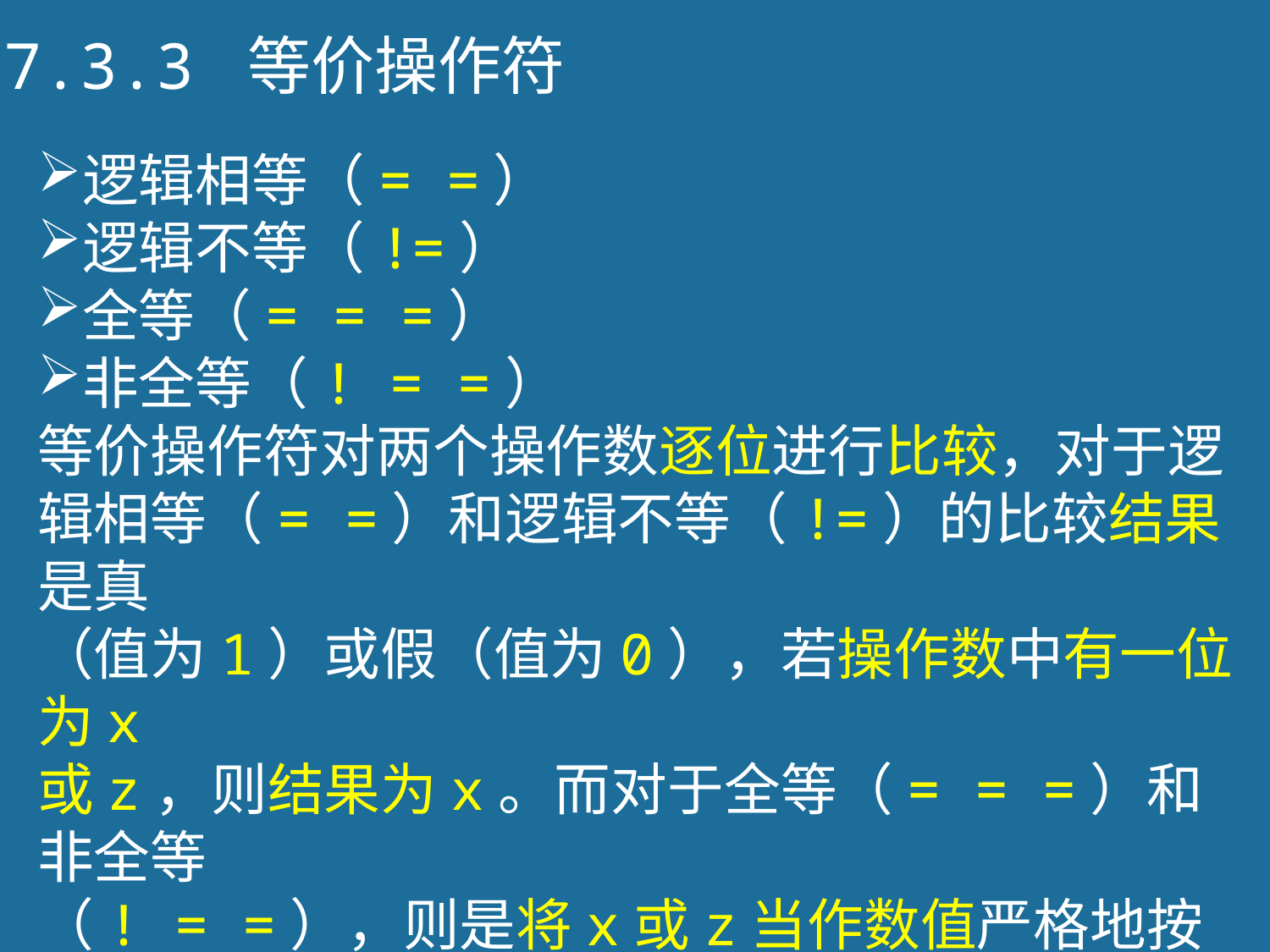

7.3.3 等价操作符
逻辑相等（= =）
逻辑不等（!=）
全等（= = =）
非全等（! = =）
等价操作符对两个操作数逐位进行比较，对于逻
辑相等（= =）和逻辑不等（!=）的比较结果是真
（值为1）或假（值为0），若操作数中有一位为x
或z，则结果为x。而对于全等（= = =）和非全等
（! = =），则是将x或z当作数值严格地按字符值进行比较的，因此其结果
不是1就是0，没有未知的情况。
20